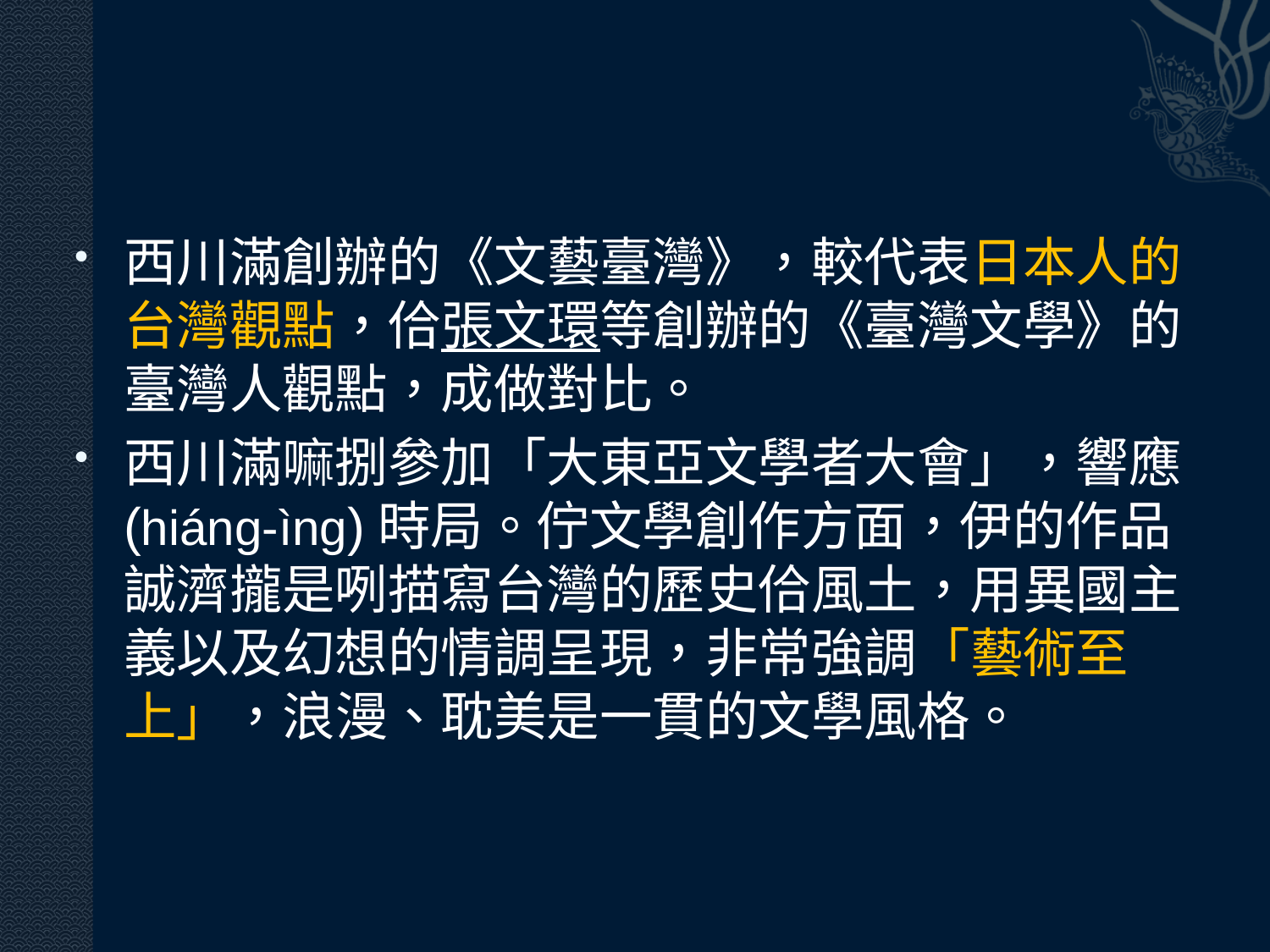

#
西川滿創辦的《文藝臺灣》，較代表日本人的台灣觀點，佮張文環等創辦的《臺灣文學》的臺灣人觀點，成做對比。
西川滿嘛捌參加「大東亞文學者大會」，響應(hiáng-ìng)時局。佇文學創作方面，伊的作品誠濟攏是咧描寫台灣的歷史佮風土，用異國主義以及幻想的情調呈現，非常強調「藝術至上」，浪漫、耽美是一貫的文學風格。